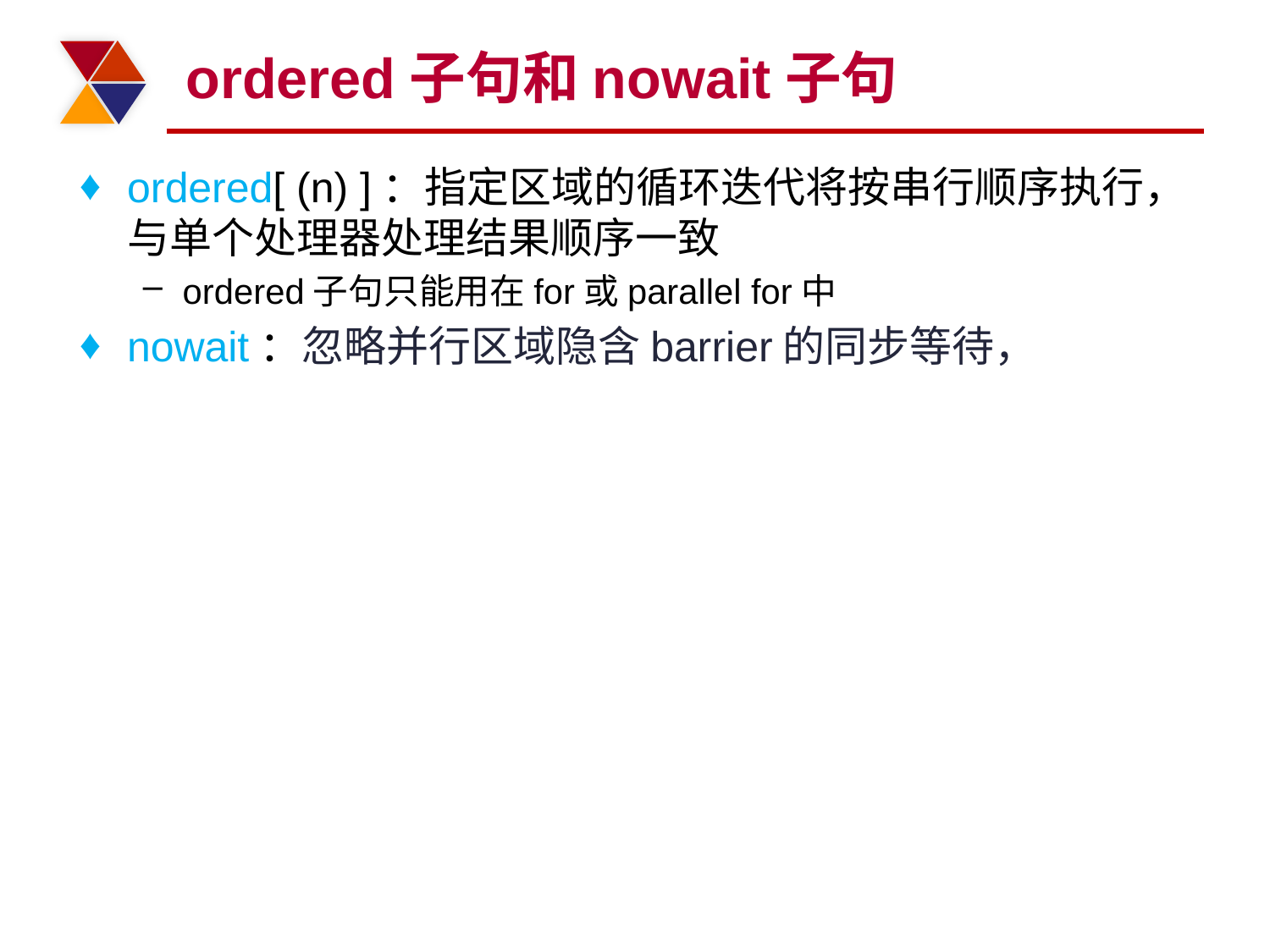

# ordered子句和nowait子句
ordered[ (n) ]：指定区域的循环迭代将按串行顺序执行，与单个处理器处理结果顺序一致
ordered子句只能用在for或parallel for中
nowait：忽略并行区域隐含barrier的同步等待，